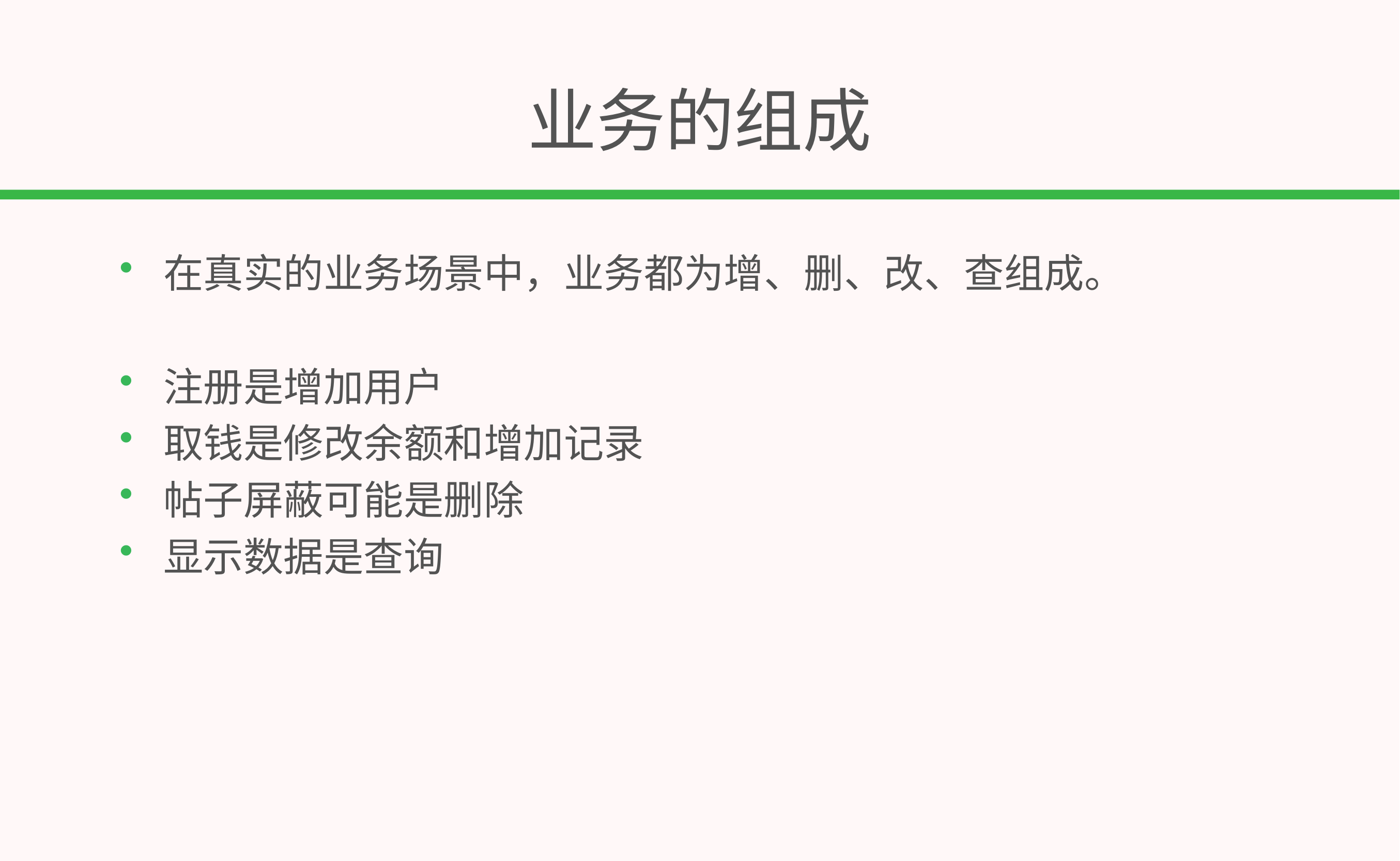

# 业务的组成
在真实的业务场景中，业务都为增、删、改、查组成。

注册是增加用户
取钱是修改余额和增加记录
帖子屏蔽可能是删除
显示数据是查询